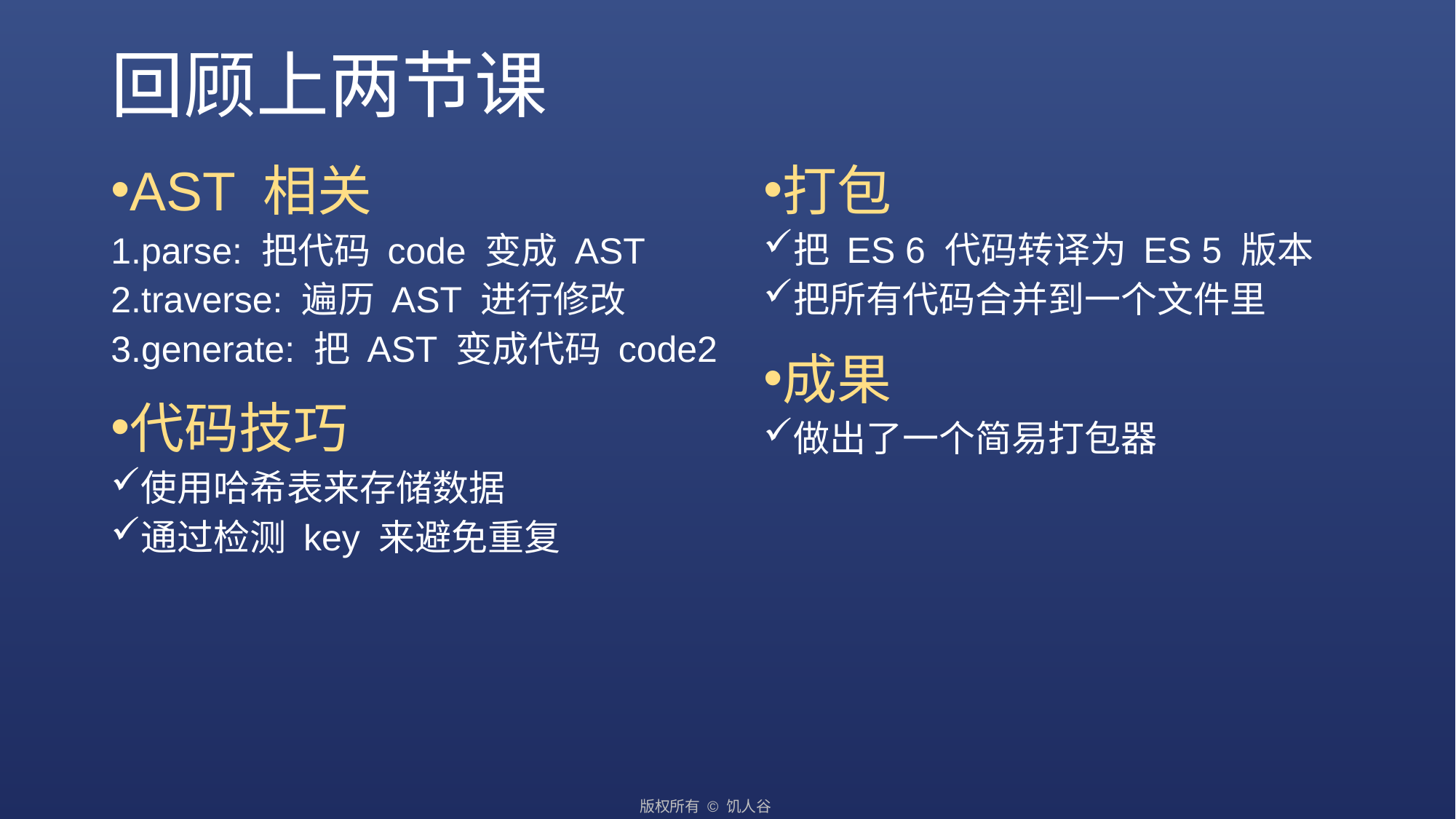

# 回顾上两节课
AST 相关
parse: 把代码 code 变成 AST
traverse: 遍历 AST 进行修改
generate: 把 AST 变成代码 code2
代码技巧
使用哈希表来存储数据
通过检测 key 来避免重复
打包
把 ES 6 代码转译为 ES 5 版本
把所有代码合并到一个文件里
成果
做出了一个简易打包器